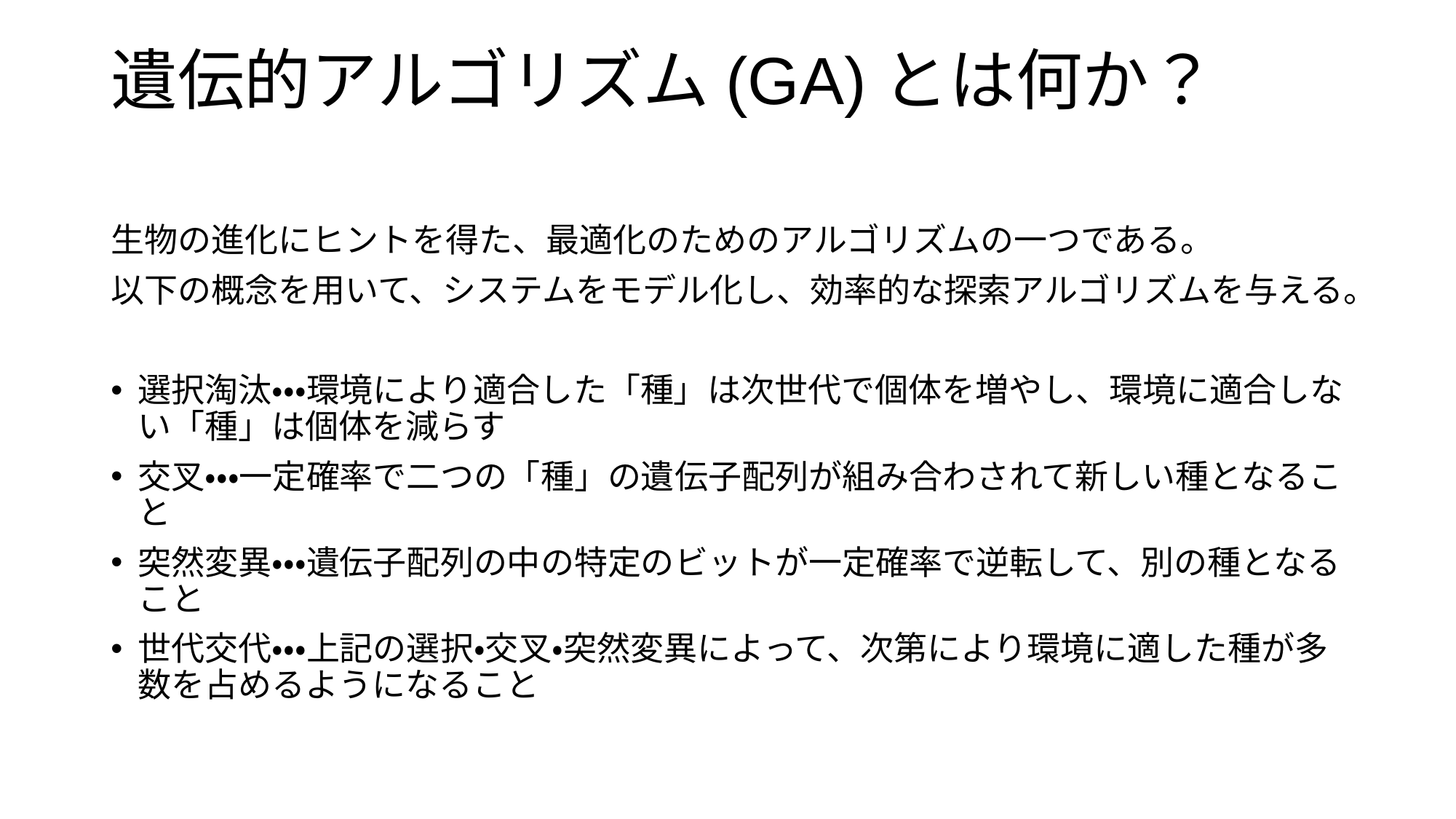

# 遺伝的アルゴリズム(GA)とは何か？
生物の進化にヒントを得た、最適化のためのアルゴリズムの一つである。
以下の概念を用いて、システムをモデル化し、効率的な探索アルゴリズムを与える。

選択淘汰・・・環境により適合した「種」は次世代で個体を増やし、環境に適合しない「種」は個体を減らす
交叉・・・一定確率で二つの「種」の遺伝子配列が組み合わされて新しい種となること
突然変異・・・遺伝子配列の中の特定のビットが一定確率で逆転して、別の種となること
世代交代・・・上記の選択・交叉・突然変異によって、次第により環境に適した種が多数を占めるようになること